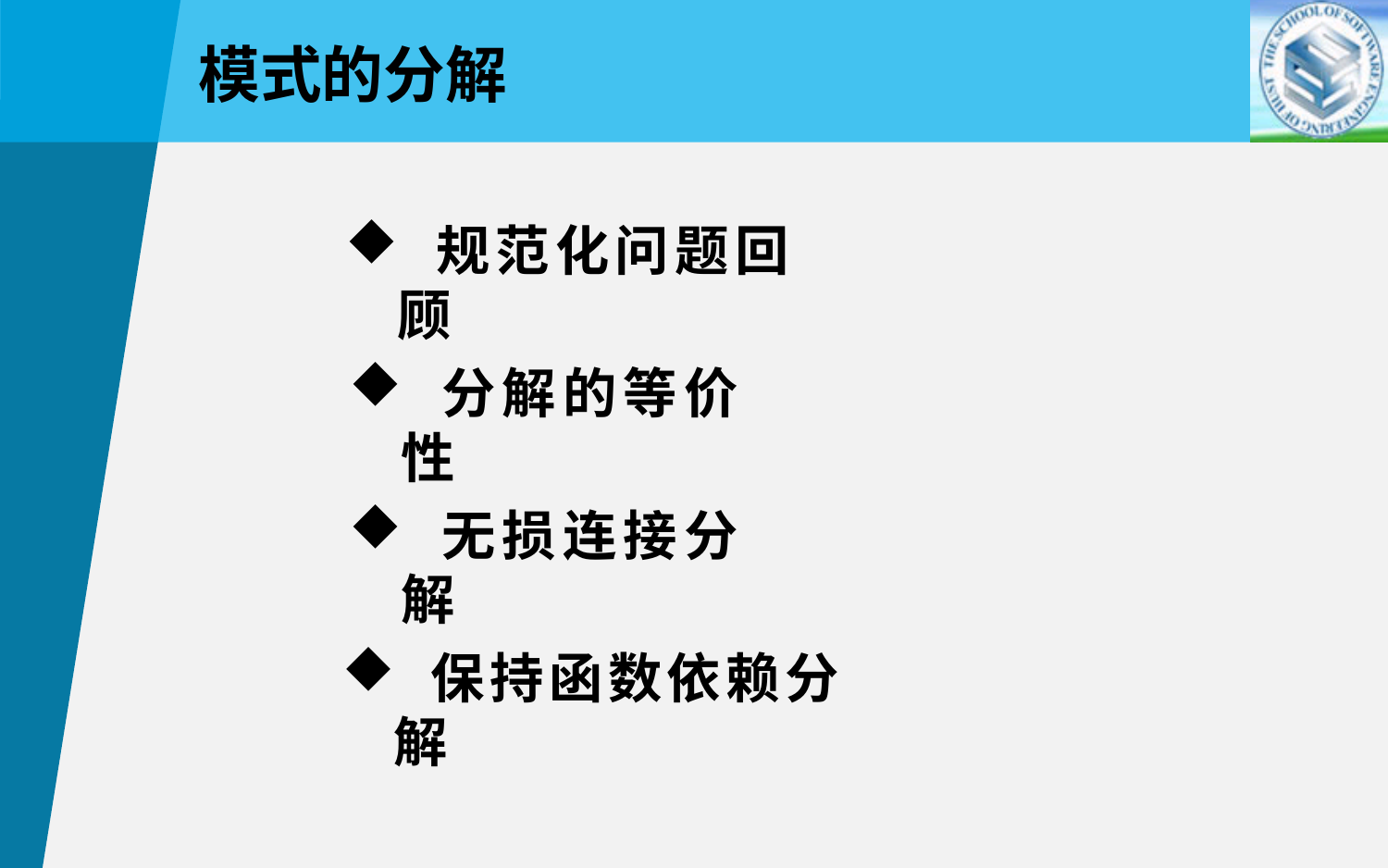

模式的分解
 规范化问题回顾
 分解的等价性
 无损连接分解
 保持函数依赖分解